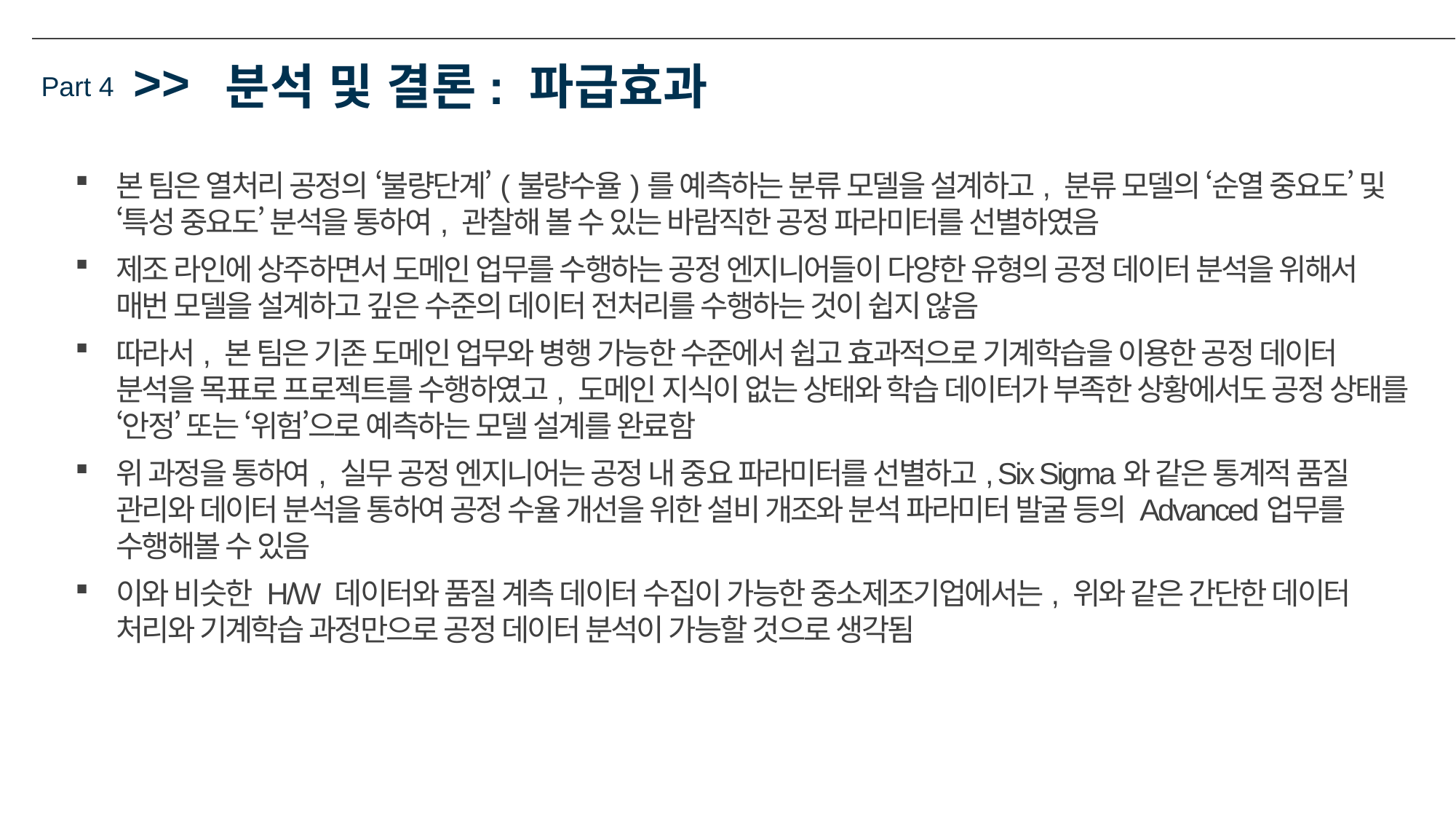

>>
분석 및 결론: 파급효과
Part 4
본 팀은 열처리 공정의 ‘불량단계’(불량수율)를 예측하는 분류 모델을 설계하고, 분류 모델의 ‘순열 중요도’ 및 ‘특성 중요도’ 분석을 통하여, 관찰해 볼 수 있는 바람직한 공정 파라미터를 선별하였음

제조 라인에 상주하면서 도메인 업무를 수행하는 공정 엔지니어들이 다양한 유형의 공정 데이터 분석을 위해서 매번 모델을 설계하고 깊은 수준의 데이터 전처리를 수행하는 것이 쉽지 않음

따라서, 본 팀은 기존 도메인 업무와 병행 가능한 수준에서 쉽고 효과적으로 기계학습을 이용한 공정 데이터 분석을 목표로 프로젝트를 수행하였고, 도메인 지식이 없는 상태와 학습 데이터가 부족한 상황에서도 공정 상태를 ‘안정’ 또는 ‘위험’으로 예측하는 모델 설계를 완료함

위 과정을 통하여, 실무 공정 엔지니어는 공정 내 중요 파라미터를 선별하고, Six Sigma와 같은 통계적 품질 관리와 데이터 분석을 통하여 공정 수율 개선을 위한 설비 개조와 분석 파라미터 발굴 등의 Advanced업무를 수행해볼 수 있음

이와 비슷한 H/W 데이터와 품질 계측 데이터 수집이 가능한 중소제조기업에서는, 위와 같은 간단한 데이터 처리와 기계학습 과정만으로 공정 데이터 분석이 가능할 것으로 생각됨